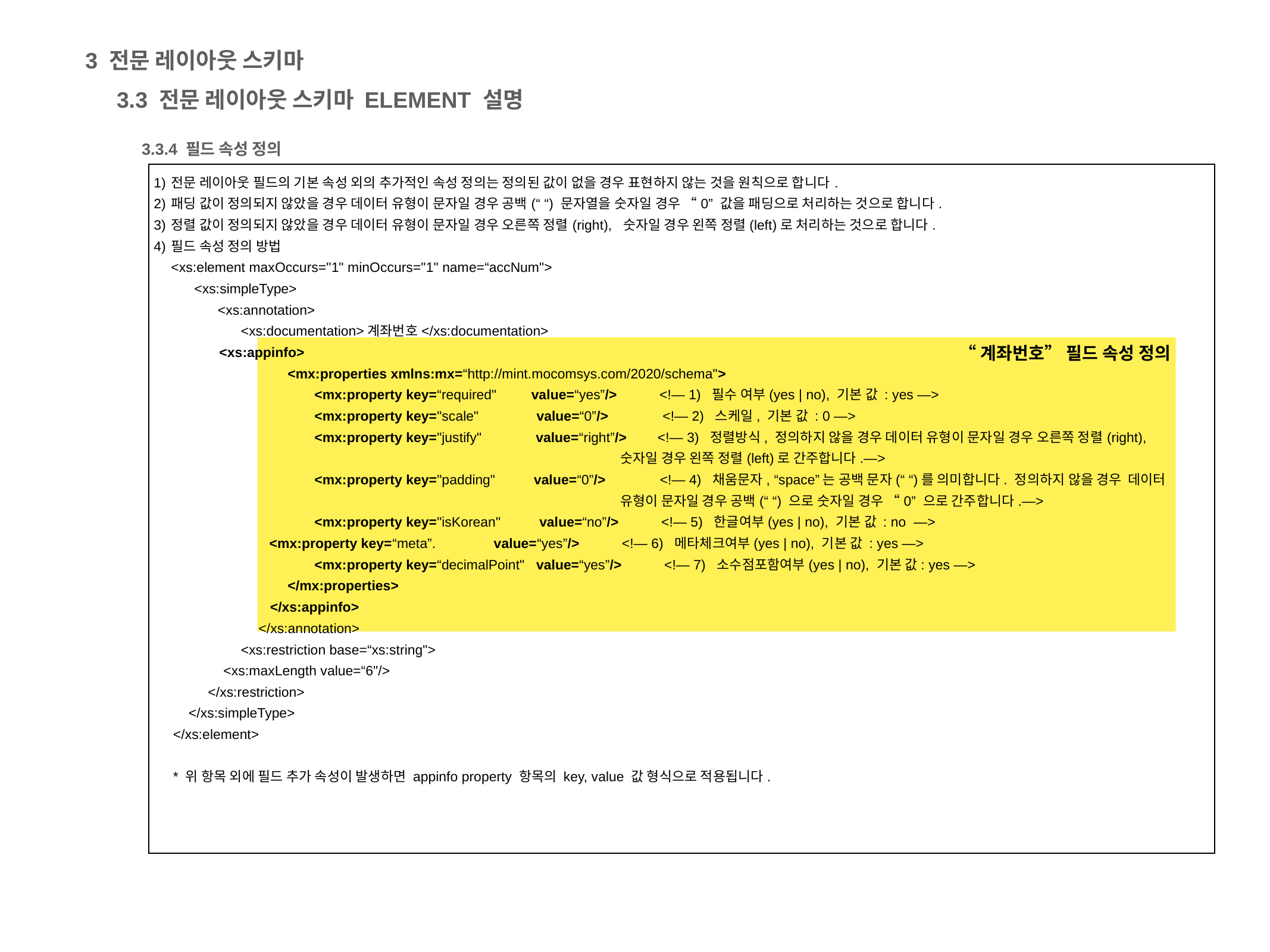

3 전문 레이아웃 스키마
3.3 전문 레이아웃 스키마 ELEMENT 설명
3.3.4 필드 속성 정의
전문 레이아웃 필드의 기본 속성 외의 추가적인 속성 정의는 정의된 값이 없을 경우 표현하지 않는 것을 원칙으로 합니다.
패딩 값이 정의되지 않았을 경우 데이터 유형이 문자일 경우 공백(“ “) 문자열을 숫자일 경우 “0” 값을 패딩으로 처리하는 것으로 합니다.
정렬 값이 정의되지 않았을 경우 데이터 유형이 문자일 경우 오른쪽 정렬(right),  숫자일 경우 왼쪽 정렬(left)로 처리하는 것으로 합니다.
필드 속성 정의 방법
<xs:element maxOccurs="1" minOccurs="1" name=“accNum">
      <xs:simpleType>
     <xs:annotation>
           <xs:documentation>계좌번호</xs:documentation>
                 <xs:appinfo>
<mx:properties xmlns:mx=“http://mint.mocomsys.com/2020/schema">
                              <mx:property key=“required"         value=“yes”/>           <!— 1)  필수 여부(yes | no), 기본 값 : yes —>
                              <mx:property key="scale"               value=“0”/>              <!— 2)  스케일, 기본 값 : 0 —>
                              <mx:property key="justify"              value=“right”/>        <!— 3)  정렬방식, 정의하지 않을 경우 데이터 유형이 문자일 경우 오른쪽 정렬(right),
                                                                                                                                      숫자일 경우 왼쪽 정렬(left)로 간주합니다.—>
                              <mx:property key="padding"          value=“0”/>              <!— 4)  채움문자, “space”는 공백 문자(“ “)를 의미합니다. 정의하지 않을 경우  데이터
                                                                                                                                      유형이 문자일 경우 공백(“ “) 으로 숫자일 경우 “0” 으로 간주합니다.—>
                              <mx:property key="isKorean"          value=“no”/>           <!— 5)  한글여부(yes | no), 기본 값 : no  —>
                              <mx:property key=“meta”.               value=“yes”/>           <!— 6)  메타체크여부(yes | no), 기본 값 : yes —>
                              <mx:property key=“decimalPoint"   value=“yes”/>           <!— 7)  소수점포함여부(yes | no), 기본 값: yes —>
</mx:properties>
       </xs:appinfo>
    </xs:annotation>
           <xs:restriction base=“xs:string">
                  <xs:maxLength value=“6"/>
              </xs:restriction>
         </xs:simpleType>
     </xs:element>
     * 위 항목 외에 필드 추가 속성이 발생하면 appinfo property 항목의 key, value 값 형식으로 적용됩니다.
“계좌번호” 필드 속성 정의